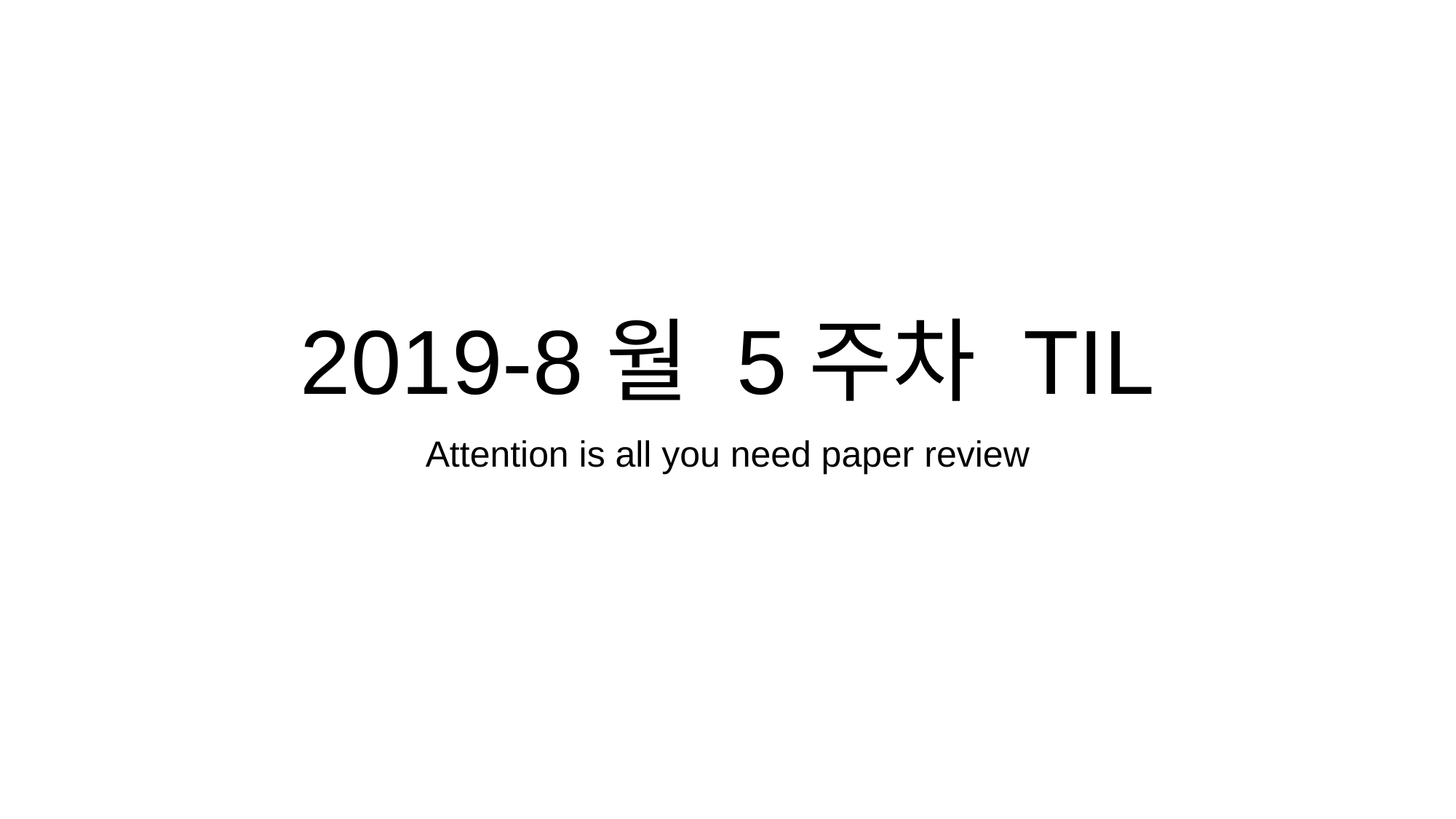

# 2019-8월 5주차 TIL
Attention is all you need paper review